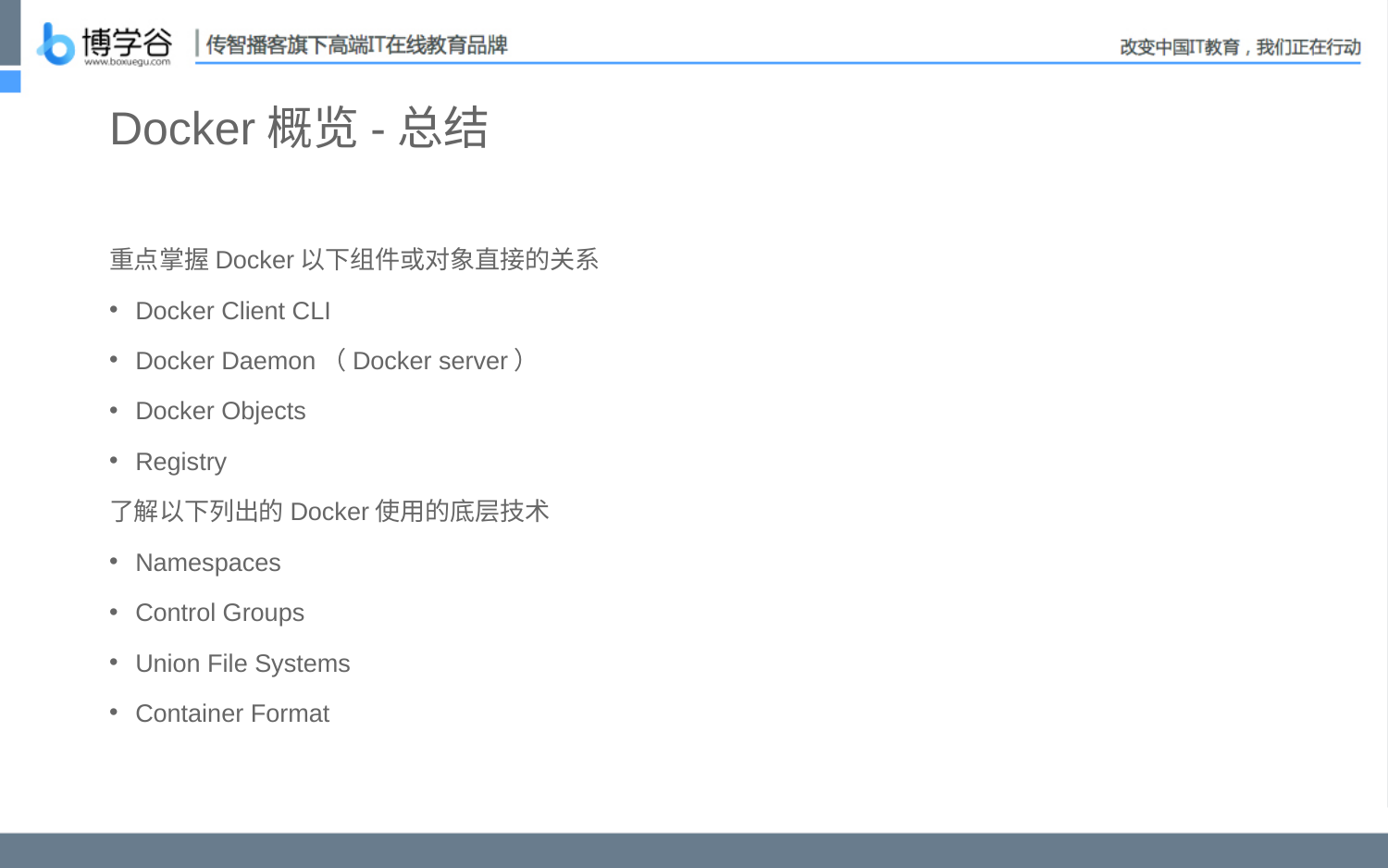

# Docker概览-总结
重点掌握Docker以下组件或对象直接的关系
Docker Client CLI
Docker Daemon（Docker server）
Docker Objects
Registry
了解以下列出的Docker使用的底层技术
Namespaces
Control Groups
Union File Systems
Container Format